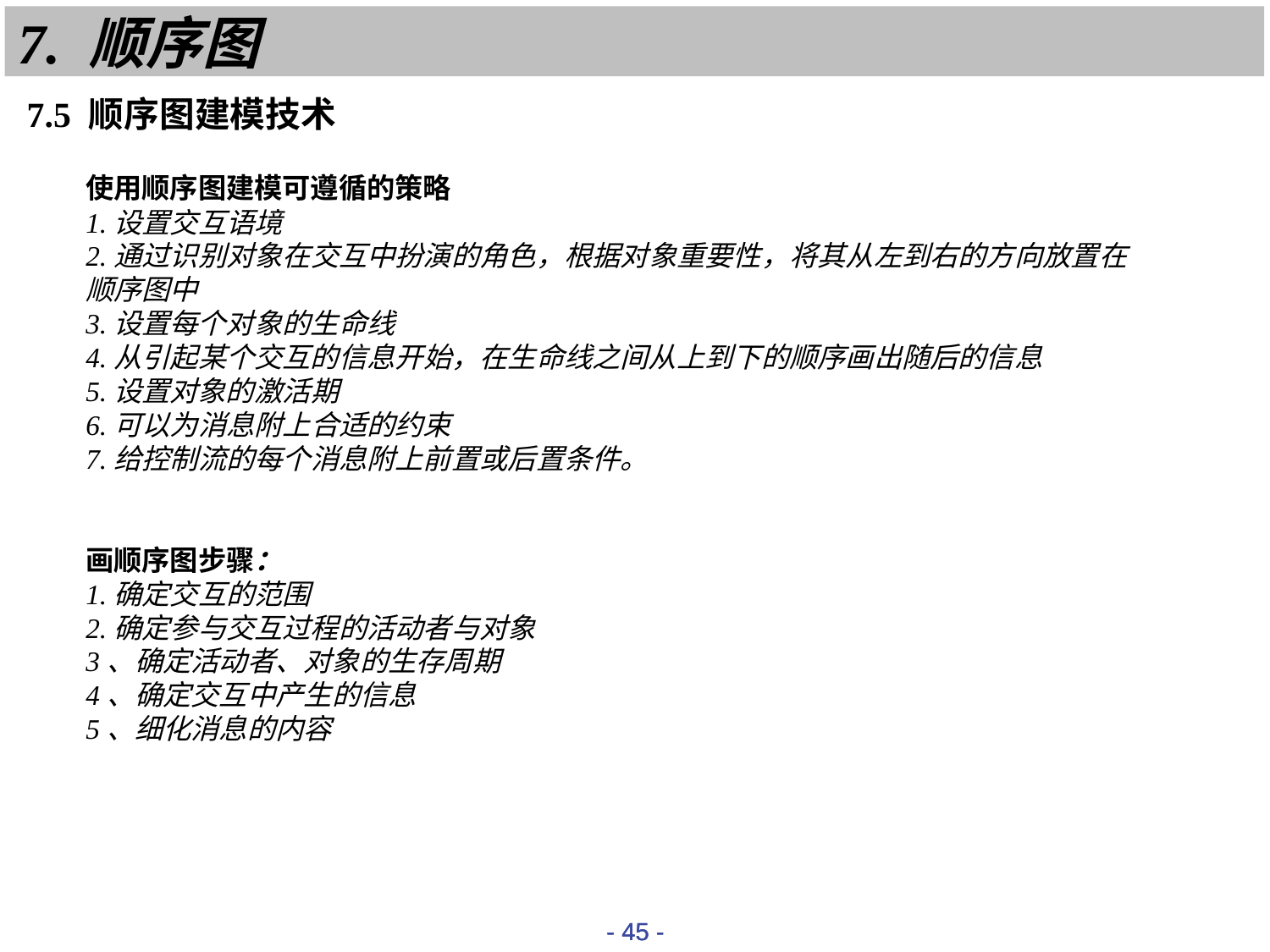

# 7. 顺序图
7.5 顺序图建模技术
使用顺序图建模可遵循的策略
1.设置交互语境
2.通过识别对象在交互中扮演的角色，根据对象重要性，将其从左到右的方向放置在顺序图中
3.设置每个对象的生命线
4.从引起某个交互的信息开始，在生命线之间从上到下的顺序画出随后的信息
5.设置对象的激活期
6.可以为消息附上合适的约束
7.给控制流的每个消息附上前置或后置条件。

画顺序图步骤：
1.确定交互的范围
2.确定参与交互过程的活动者与对象
3、确定活动者、对象的生存周期
4、确定交互中产生的信息
5、细化消息的内容
- 45 -